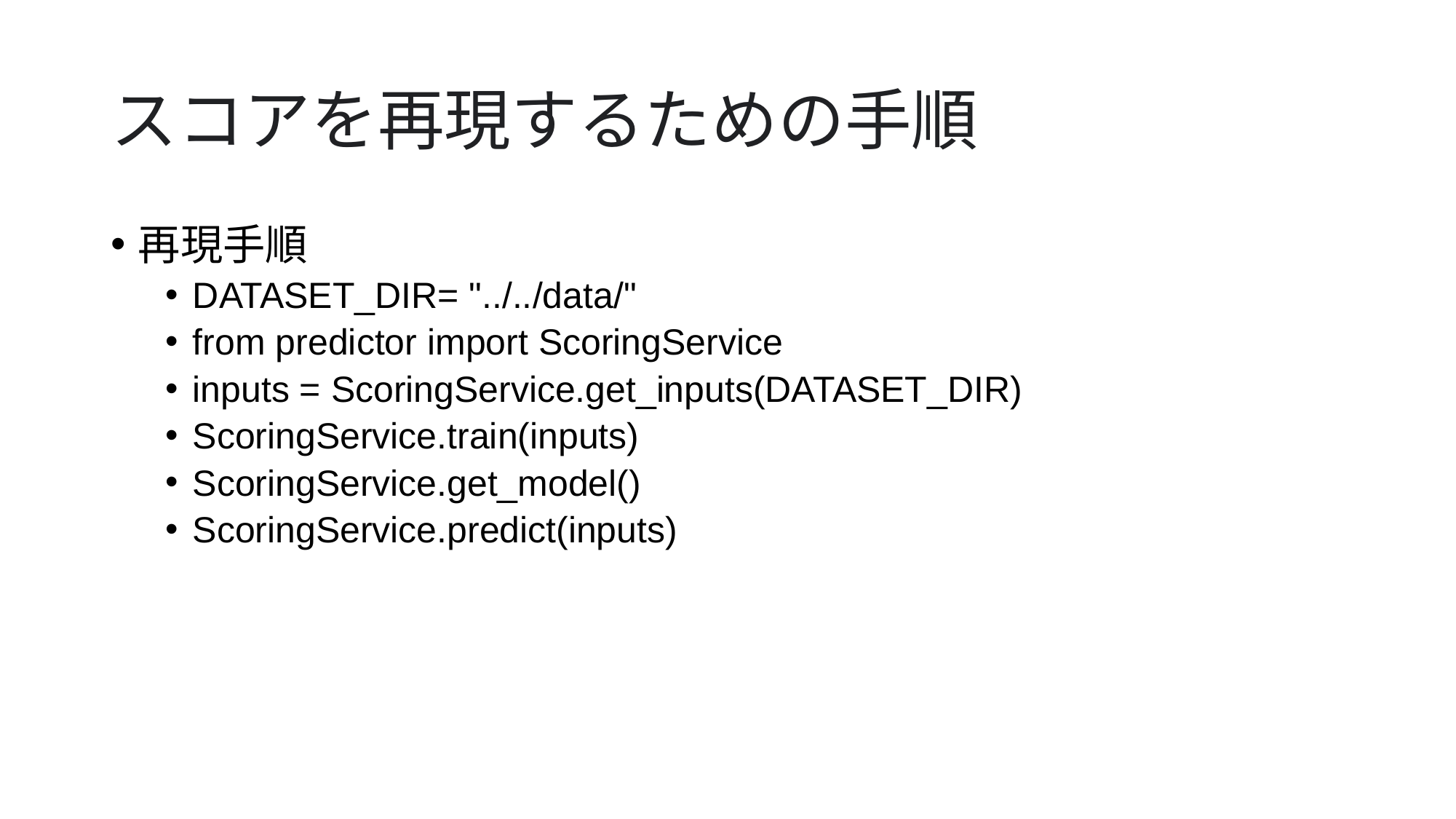

# スコアを再現するための手順
再現手順
DATASET_DIR= "../../data/"
from predictor import ScoringService
inputs = ScoringService.get_inputs(DATASET_DIR)
ScoringService.train(inputs)
ScoringService.get_model()
ScoringService.predict(inputs)